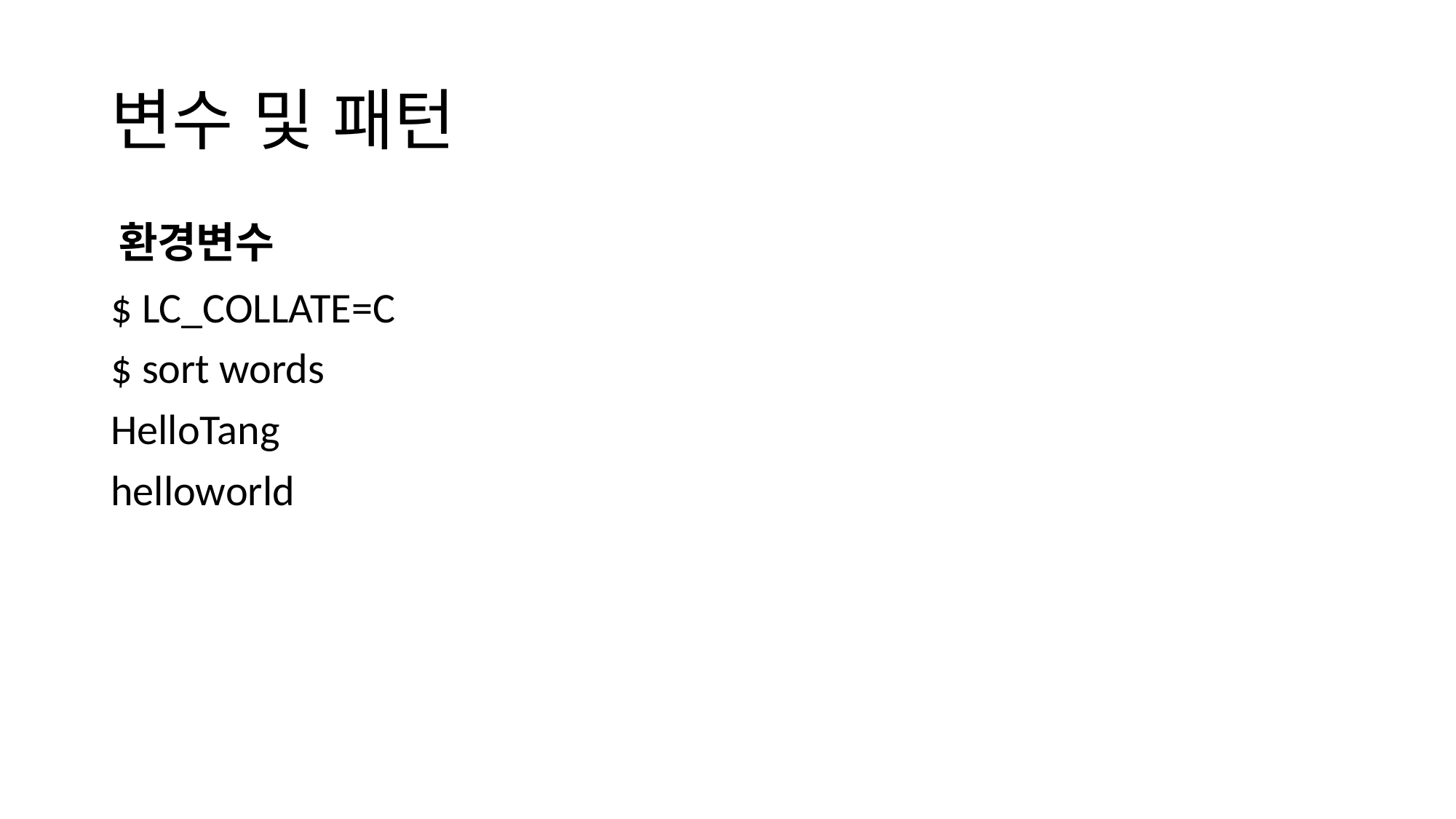

# 변수 및 패턴
환경변수
$ LC_COLLATE=C
$ sort words
HelloTang
helloworld